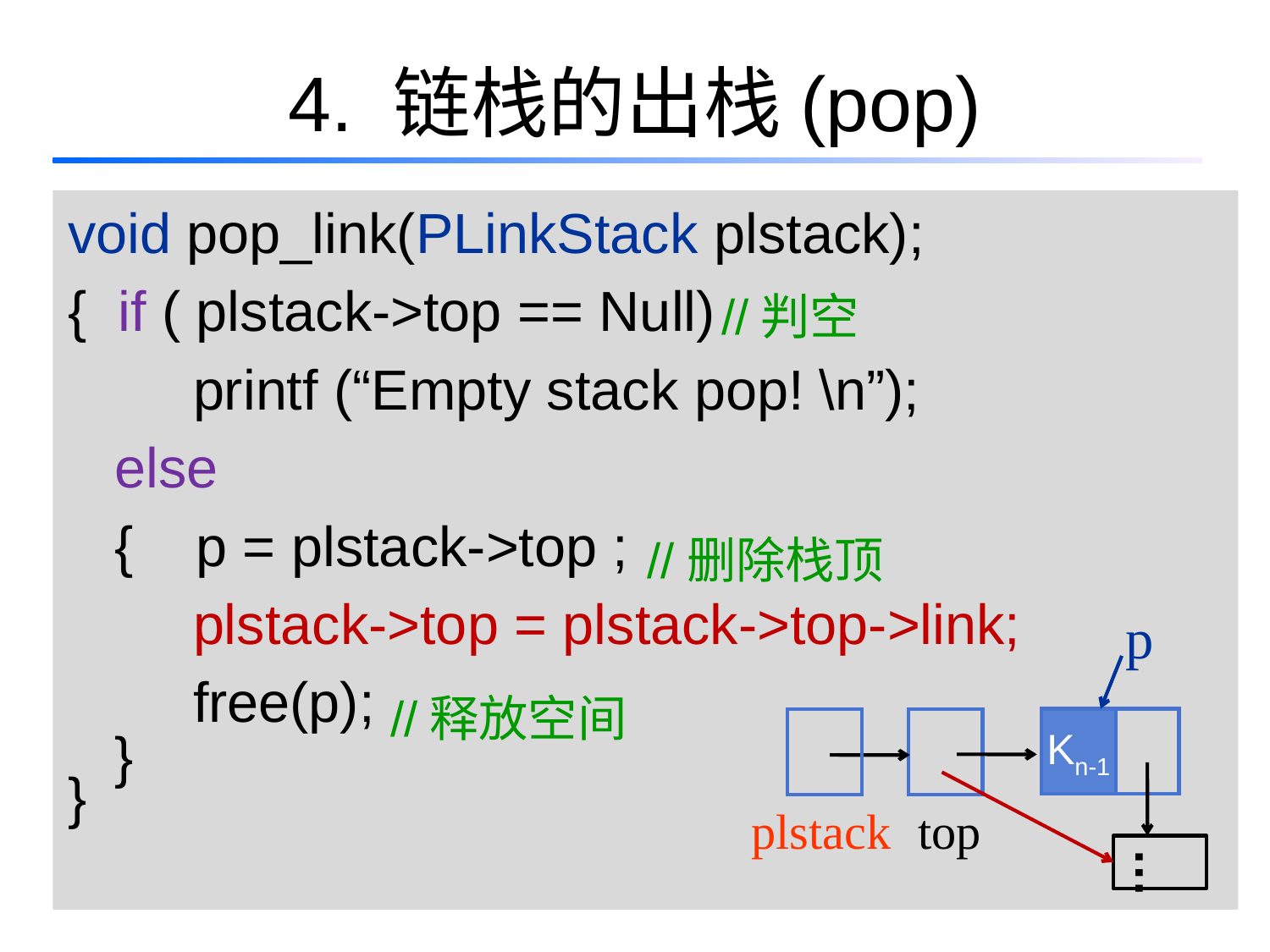

# 4. 链栈的出栈(pop)

void pop_link(PLinkStack plstack);
{  if ( plstack->top == Null)
        printf (“Empty stack pop! \n”);
   else
   {    p = plstack->top ;
        plstack->top = plstack->top->link;
        free(p);
   }
}
//判空
//删除栈顶
p
//释放空间
Kn-1

plstack
top
…